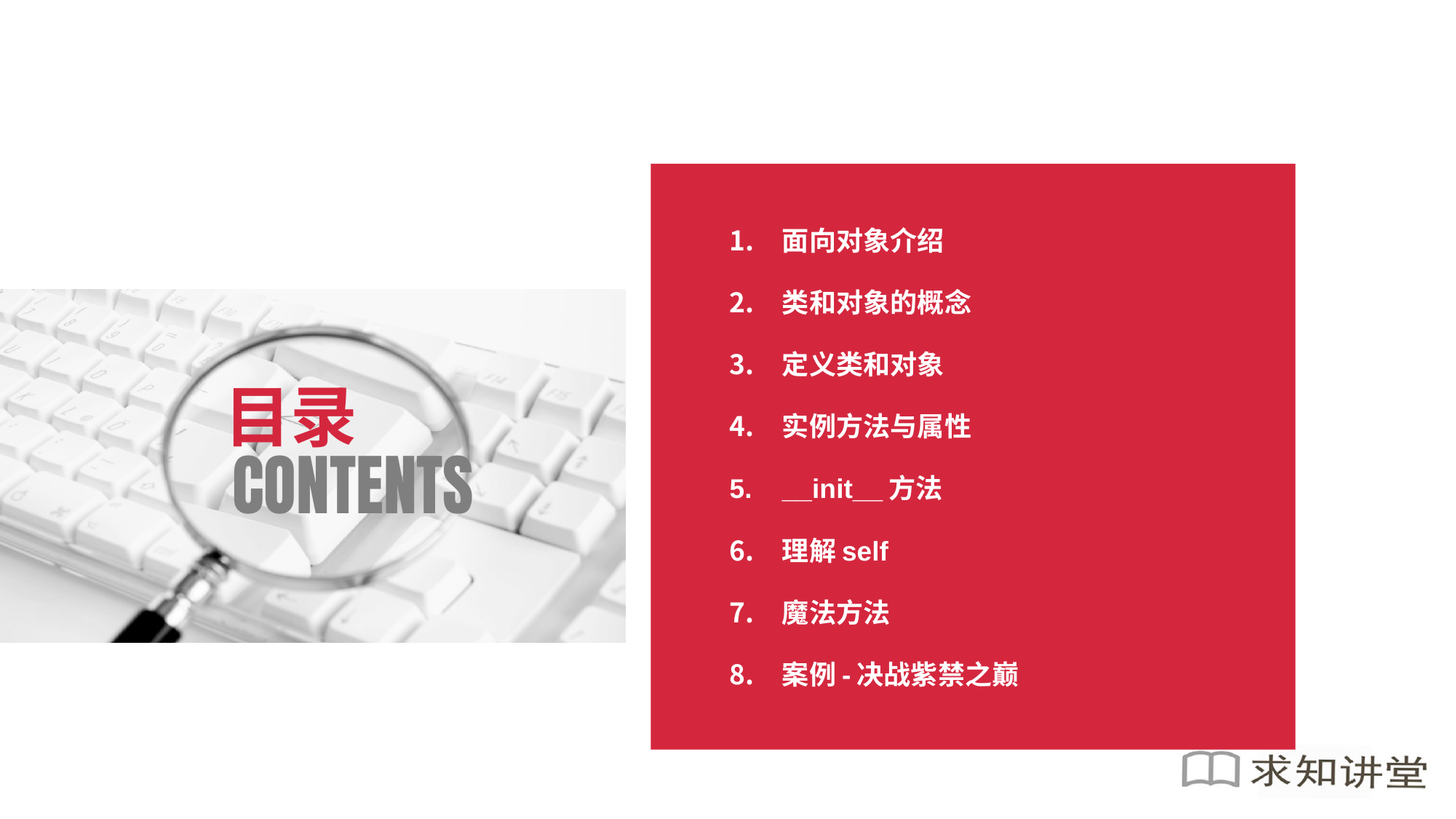

面向对象介绍
类和对象的概念
定义类和对象
实例方法与属性
__init__方法
理解self
魔法方法
案例-决战紫禁之巅